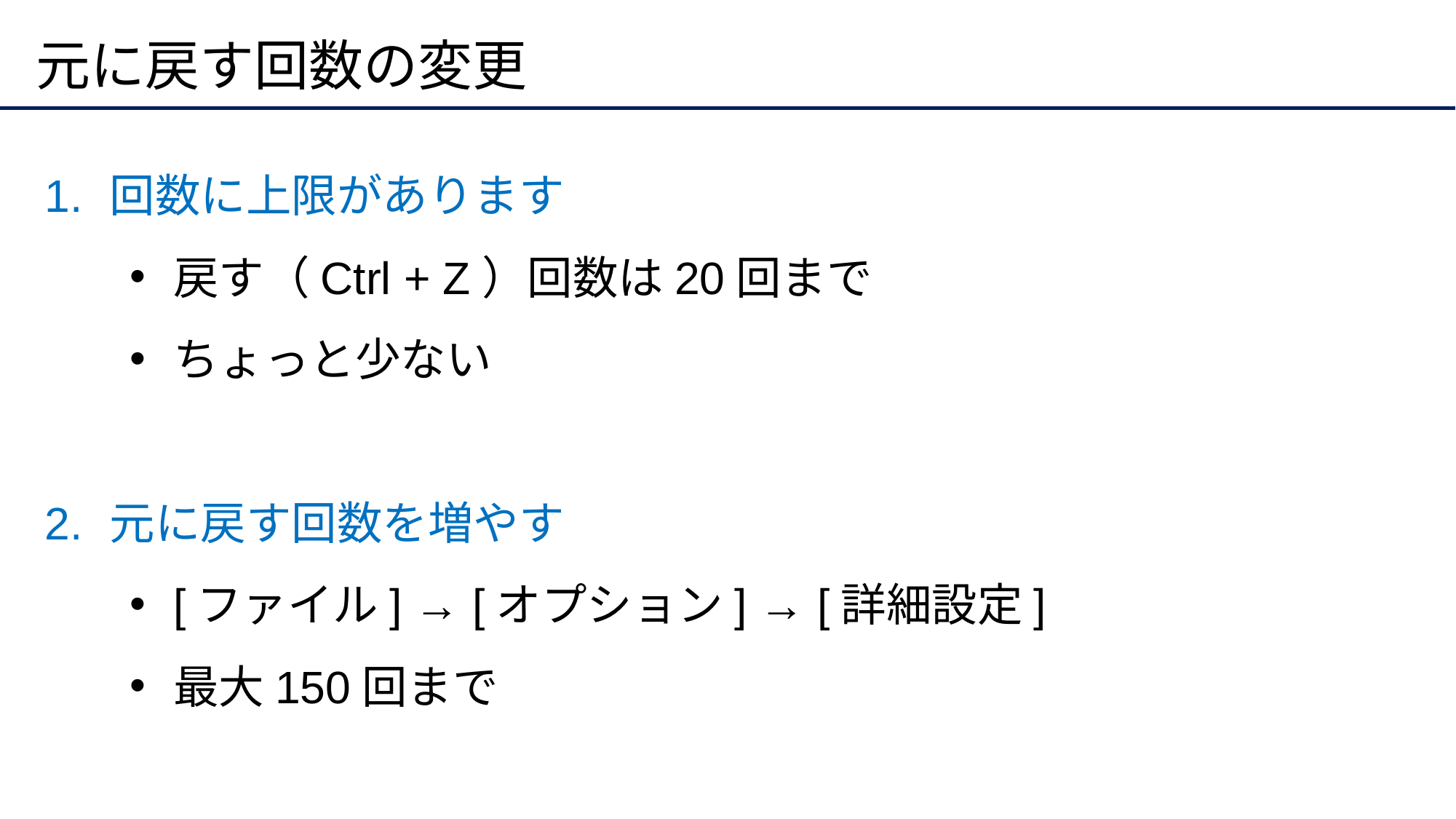

# 元に戻す回数の変更
回数に上限があります
戻す（Ctrl + Z）回数は20回まで
ちょっと少ない

元に戻す回数を増やす
[ファイル] → [オプション] → [詳細設定]
最大150回まで